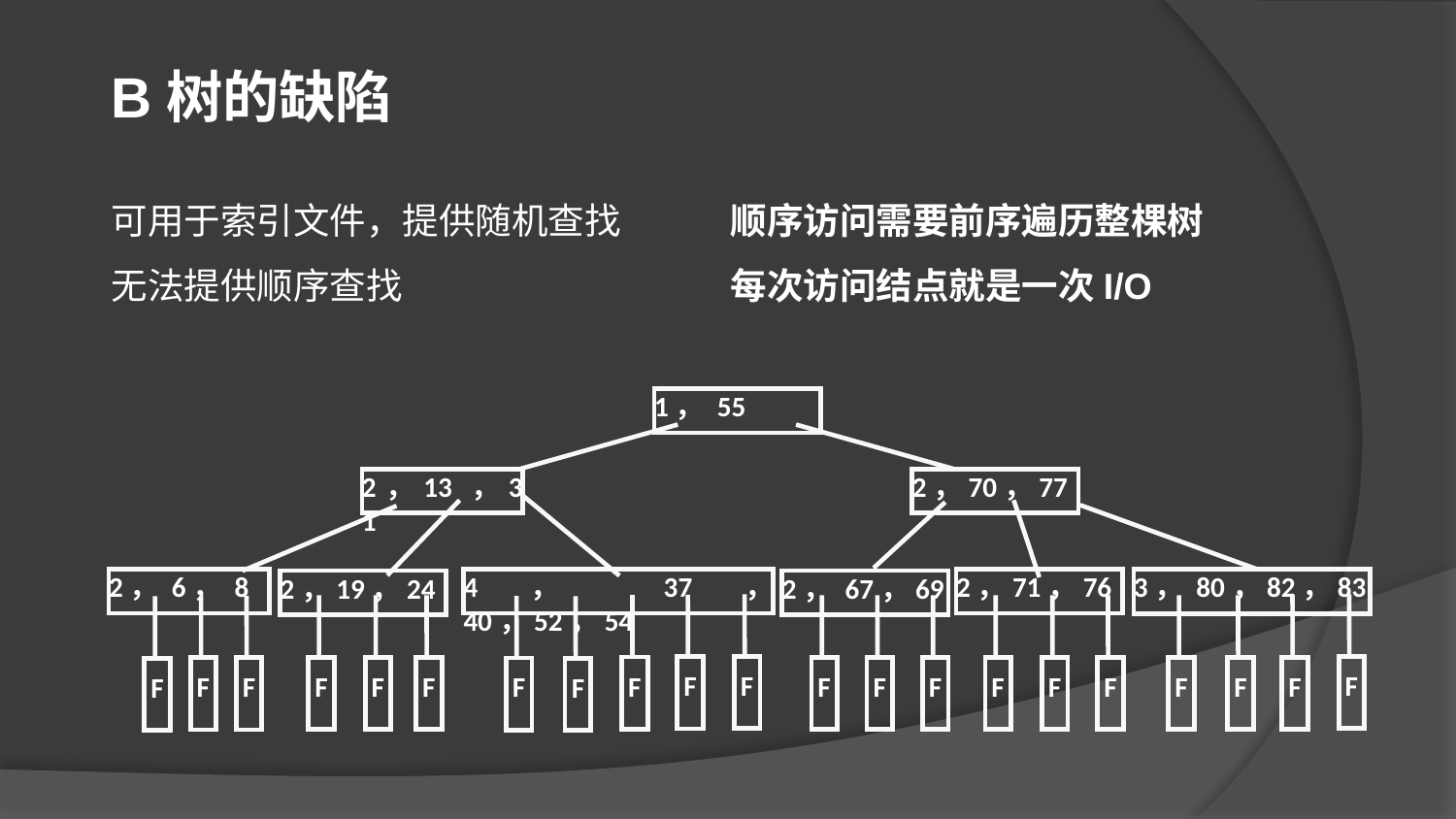

B树的缺陷
可用于索引文件，提供随机查找
无法提供顺序查找
顺序访问需要前序遍历整棵树
每次访问结点就是一次I/O
1， 55

2，13 ，31
2，70，77

2， 6， 8
2，19，24
4， 37， 40，52，54
2，71，76
2， 67，69
3， 80，82，83

F

F

F

F

F

F

F

F

F

F

F

F

F

F

F

F

F

F

F

F

F